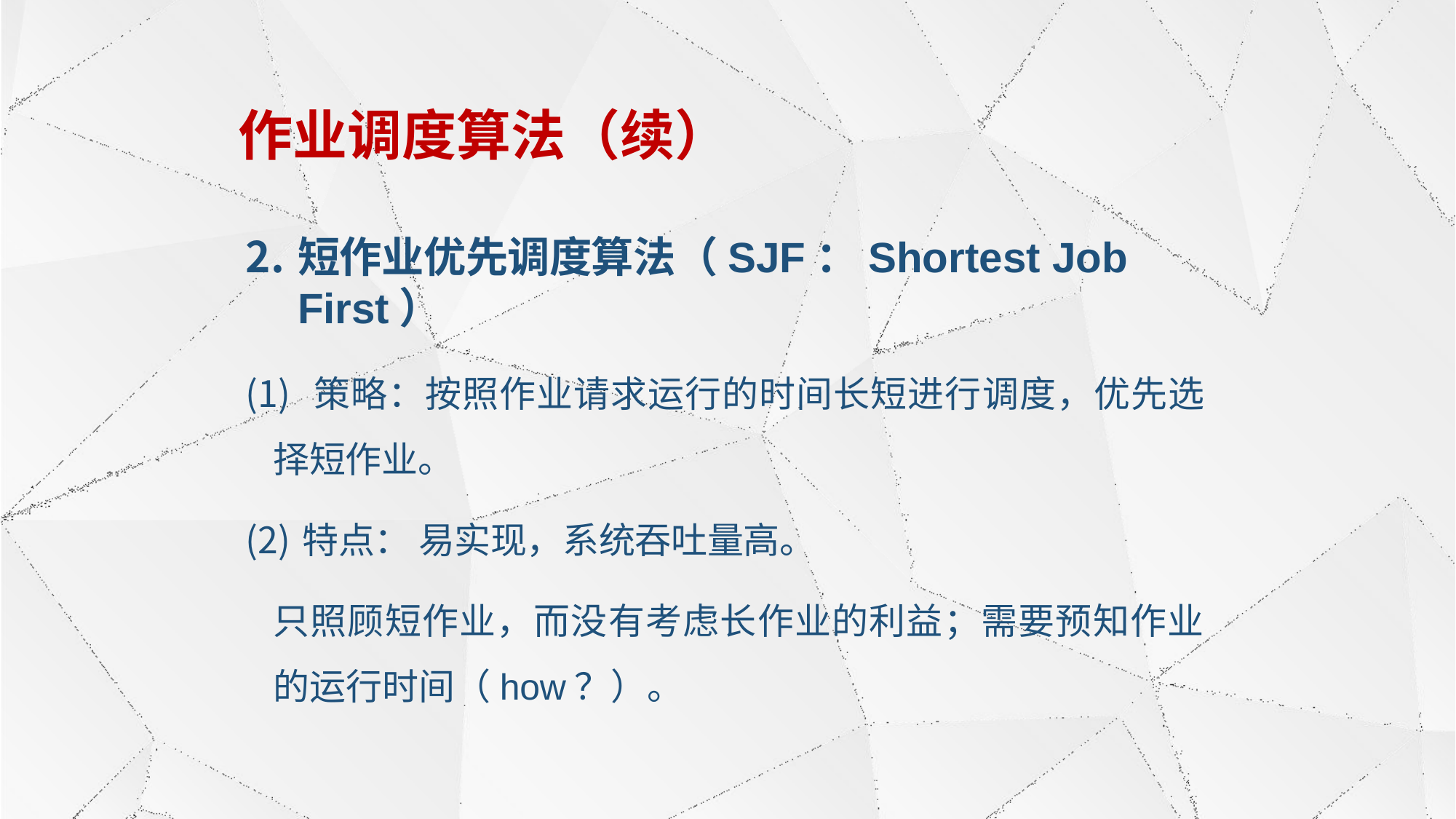

# 作业调度算法（续）
短作业优先调度算法（SJF：Shortest Job First）
策略：按照作业请求运行的时间长短进行调度，优先选
择短作业。
特点： 易实现，系统吞吐量高。
只照顾短作业，而没有考虑长作业的利益；需要预知作业的运行时间（how？）。